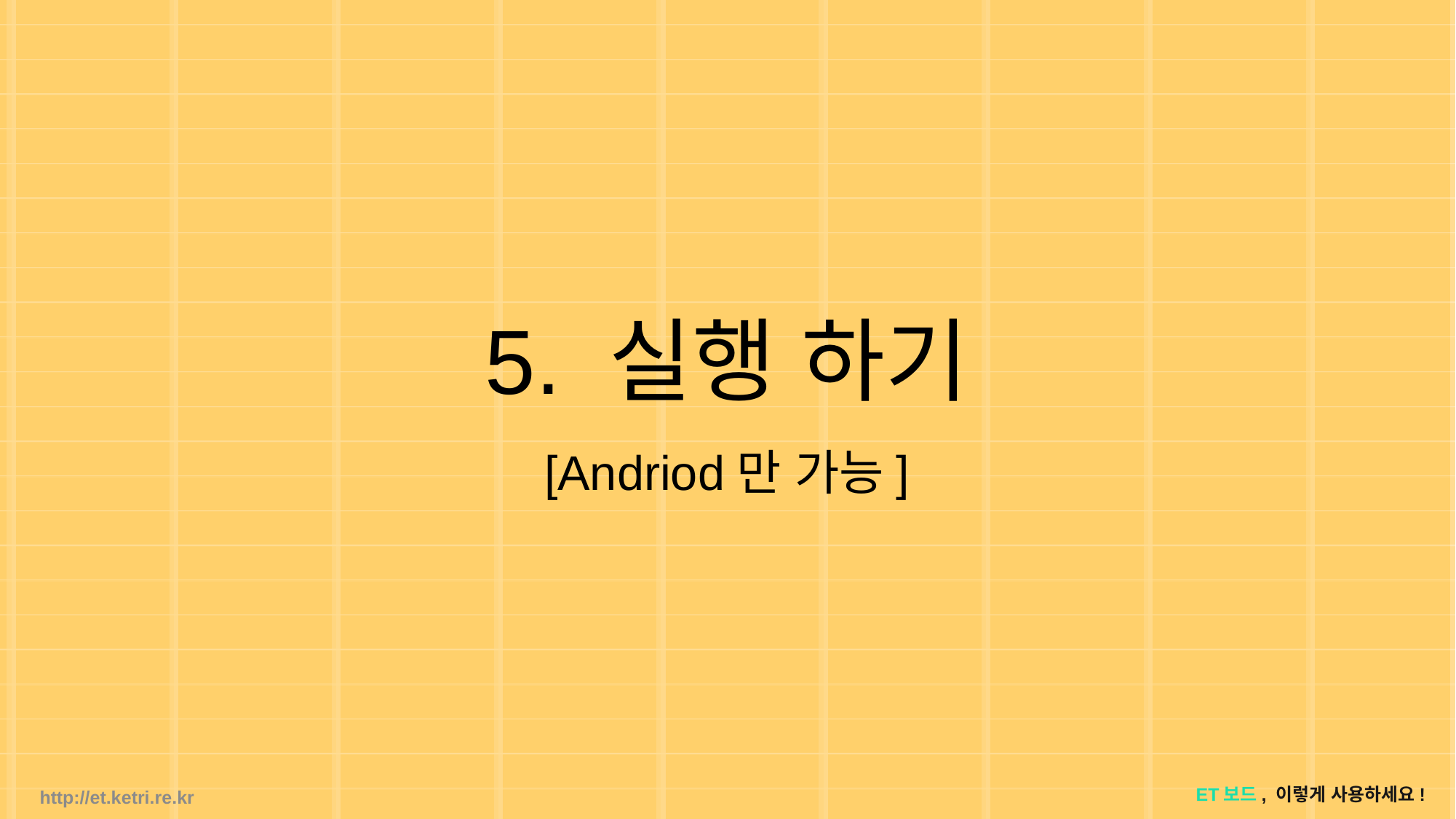

# 5. 실행 하기 [Andriod만 가능]
http://et.ketri.re.kr